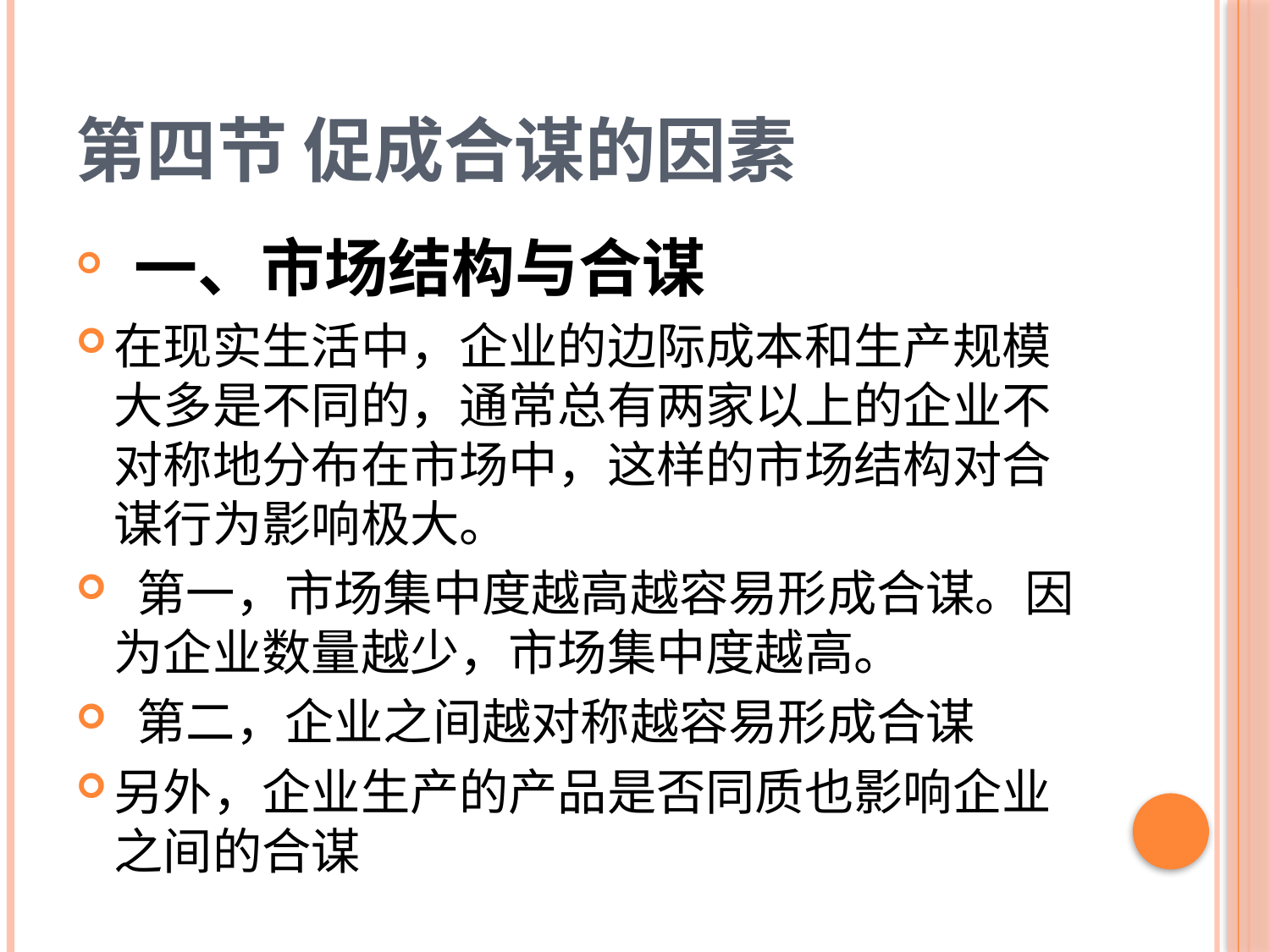

# 第四节 促成合谋的因素
 一、市场结构与合谋
在现实生活中，企业的边际成本和生产规模大多是不同的，通常总有两家以上的企业不对称地分布在市场中，这样的市场结构对合谋行为影响极大。
 第一，市场集中度越高越容易形成合谋。因为企业数量越少，市场集中度越高。
 第二，企业之间越对称越容易形成合谋
另外，企业生产的产品是否同质也影响企业之间的合谋